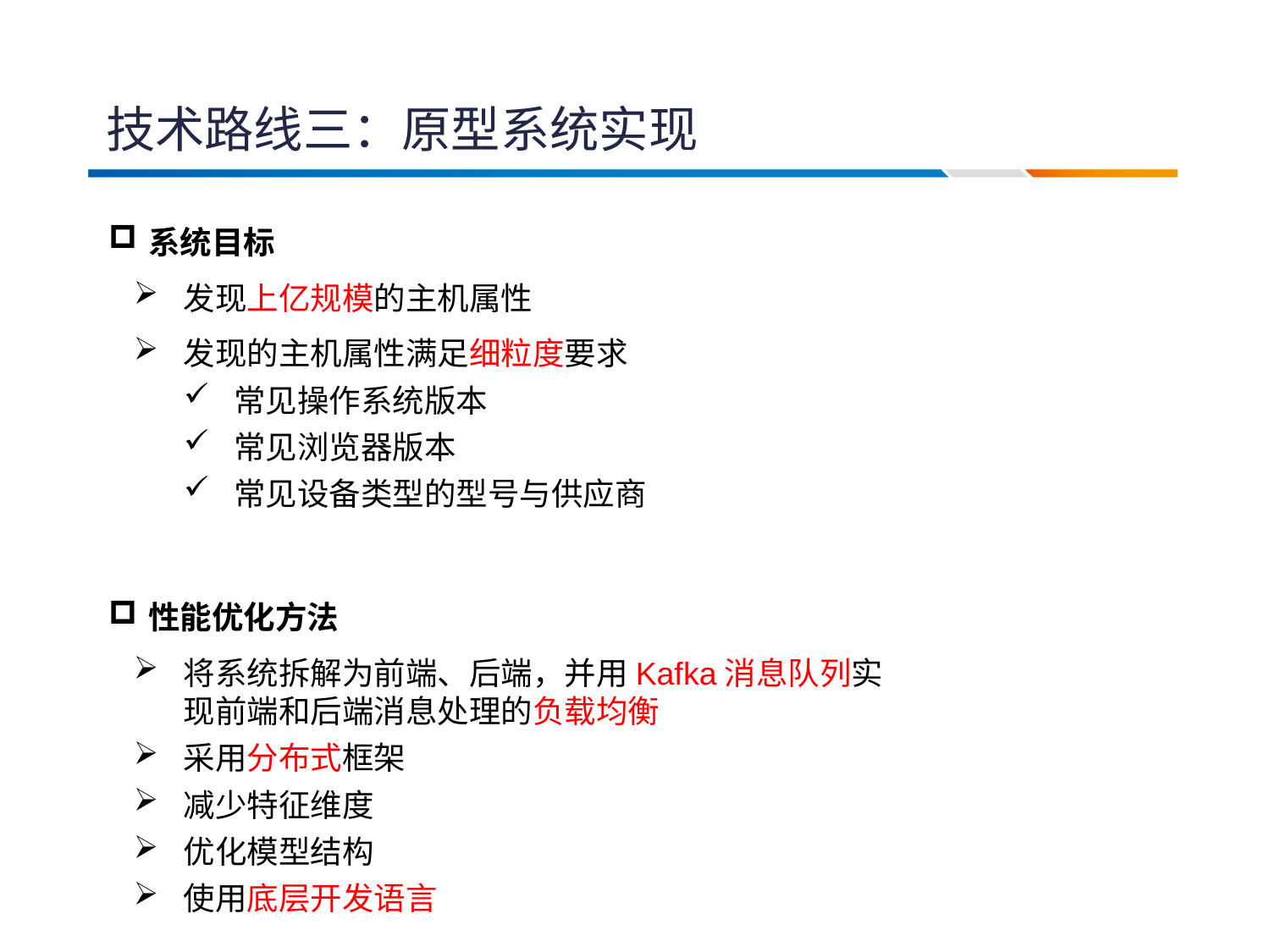

# 技术路线三：原型系统实现
系统目标
发现上亿规模的主机属性
发现的主机属性满足细粒度要求
常见操作系统版本
常见浏览器版本
常见设备类型的型号与供应商

性能优化方法
将系统拆解为前端、后端，并用Kafka消息队列实现前端和后端消息处理的负载均衡
采用分布式框架
减少特征维度
优化模型结构
使用底层开发语言